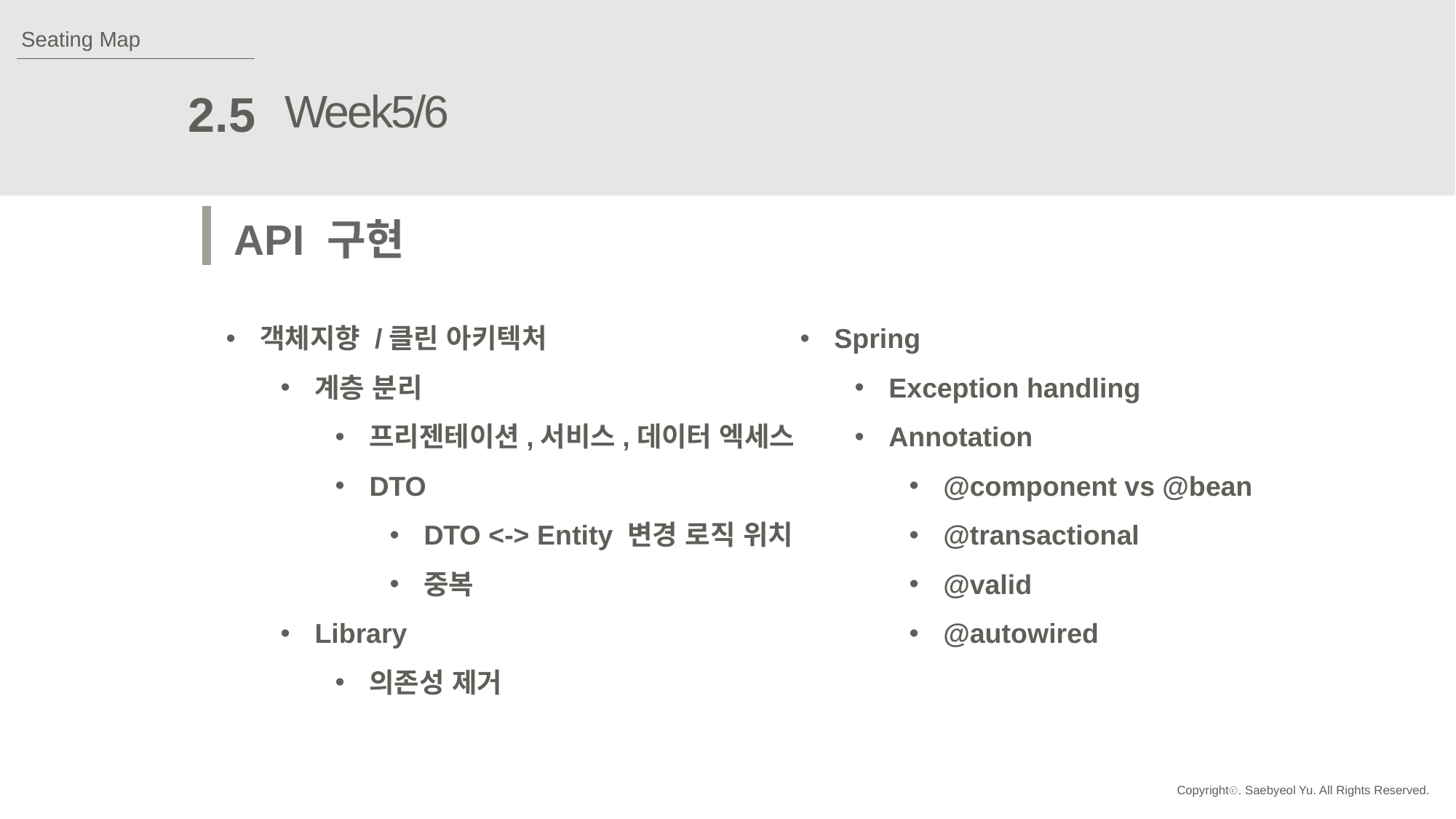

Seating Map
Week5/6

2.5
API 구현
객체지향 /클린 아키텍처
계층 분리
프리젠테이션,서비스,데이터 엑세스
DTO
DTO <-> Entity 변경 로직 위치
중복
Library
의존성 제거

Spring
Exception handling
Annotation
@component vs @bean
@transactional
@valid
@autowired